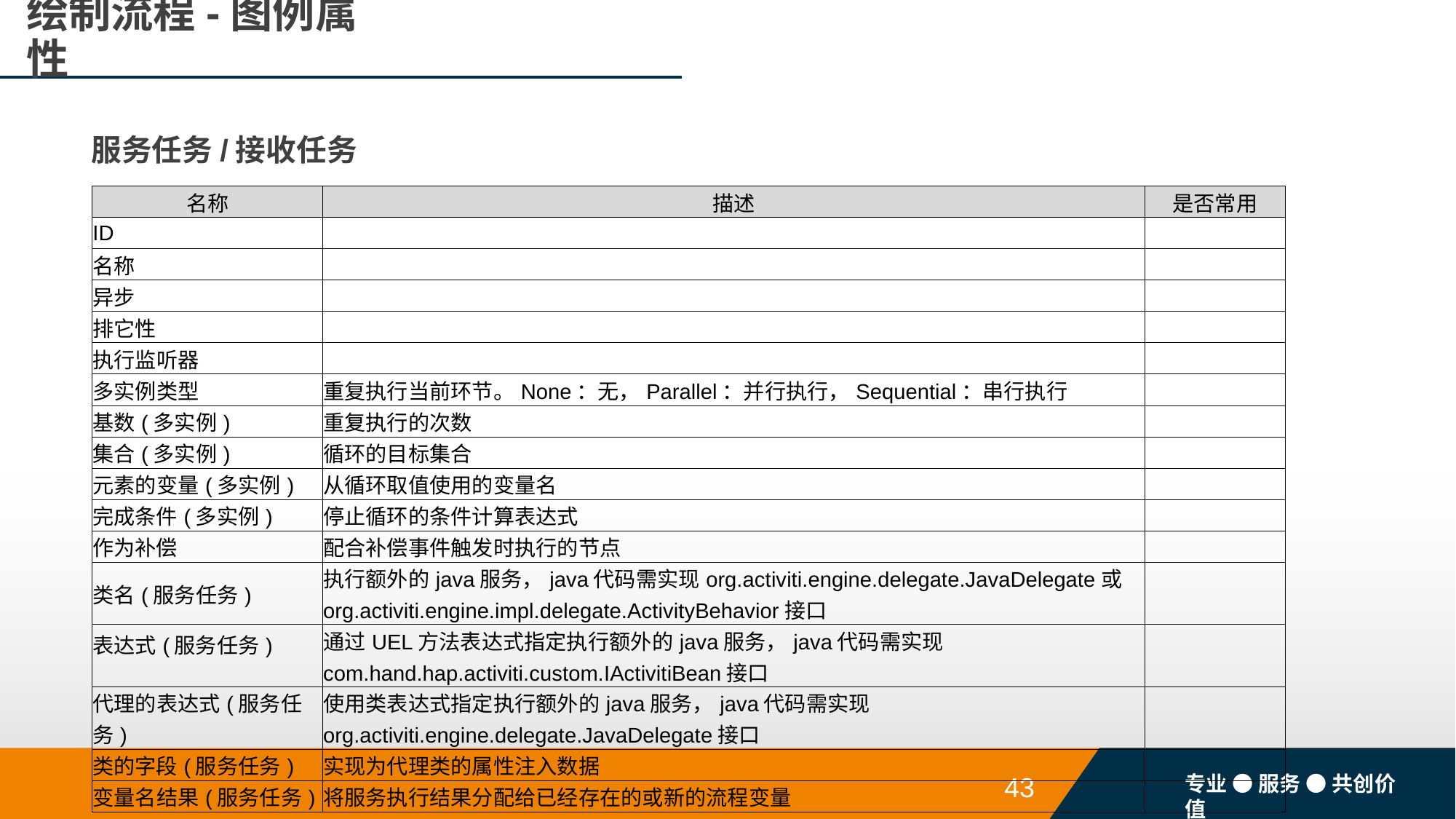

# 绘制流程-图例属性
服务任务/接收任务
| 名称 | 描述 | 是否常用 |
| --- | --- | --- |
| ID |  |  |
| 名称 |  |  |
| 异步 |  |  |
| 排它性 |  |  |
| 执行监听器 |  |  |
| 多实例类型 | 重复执行当前环节。None：无，Parallel：并行执行，Sequential：串行执行 |  |
| 基数(多实例) | 重复执行的次数 |  |
| 集合(多实例) | 循环的目标集合 |  |
| 元素的变量(多实例) | 从循环取值使用的变量名 |  |
| 完成条件(多实例) | 停止循环的条件计算表达式 |  |
| 作为补偿 | 配合补偿事件触发时执行的节点 |  |
| 类名(服务任务) | 执行额外的java服务，java代码需实现org.activiti.engine.delegate.JavaDelegate或org.activiti.engine.impl.delegate.ActivityBehavior接口 |  |
| 表达式(服务任务) | 通过UEL方法表达式指定执行额外的java服务，java代码需实现com.hand.hap.activiti.custom.IActivitiBean接口 |  |
| 代理的表达式(服务任务) | 使用类表达式指定执行额外的java服务，java代码需实现org.activiti.engine.delegate.JavaDelegate接口 |  |
| 类的字段(服务任务) | 实现为代理类的属性注入数据 |  |
| 变量名结果(服务任务) | 将服务执行结果分配给已经存在的或新的流程变量 |  |